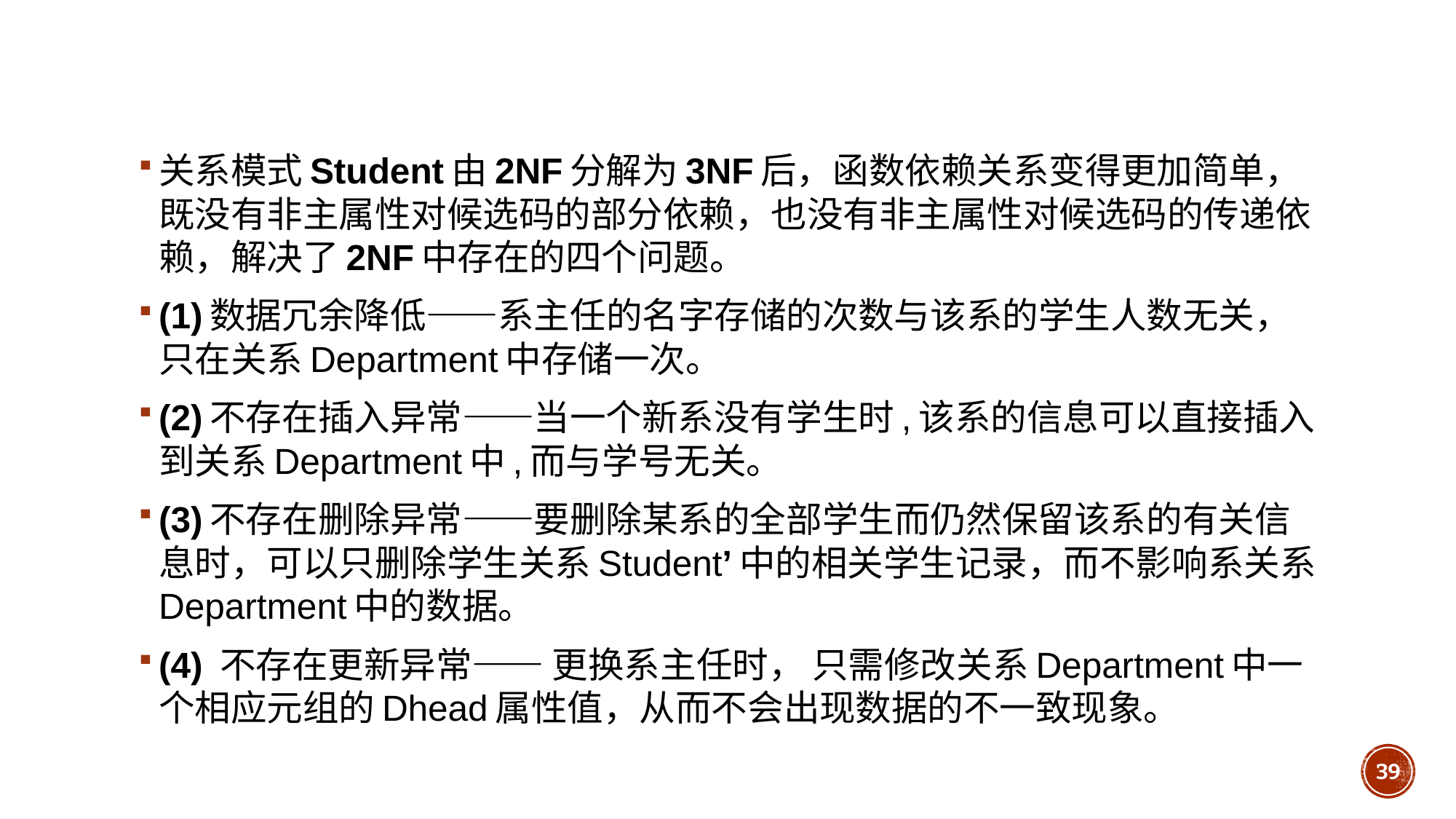

#
关系模式Student由2NF分解为3NF后，函数依赖关系变得更加简单，既没有非主属性对候选码的部分依赖，也没有非主属性对候选码的传递依赖，解决了2NF中存在的四个问题。
(1)数据冗余降低——系主任的名字存储的次数与该系的学生人数无关，只在关系Department中存储一次。
(2)不存在插入异常——当一个新系没有学生时,该系的信息可以直接插入到关系Department中,而与学号无关。
(3)不存在删除异常——要删除某系的全部学生而仍然保留该系的有关信息时，可以只删除学生关系Student’中的相关学生记录，而不影响系关系Department中的数据。
(4) 不存在更新异常—— 更换系主任时， 只需修改关系Department中一个相应元组的Dhead属性值，从而不会出现数据的不一致现象。

39